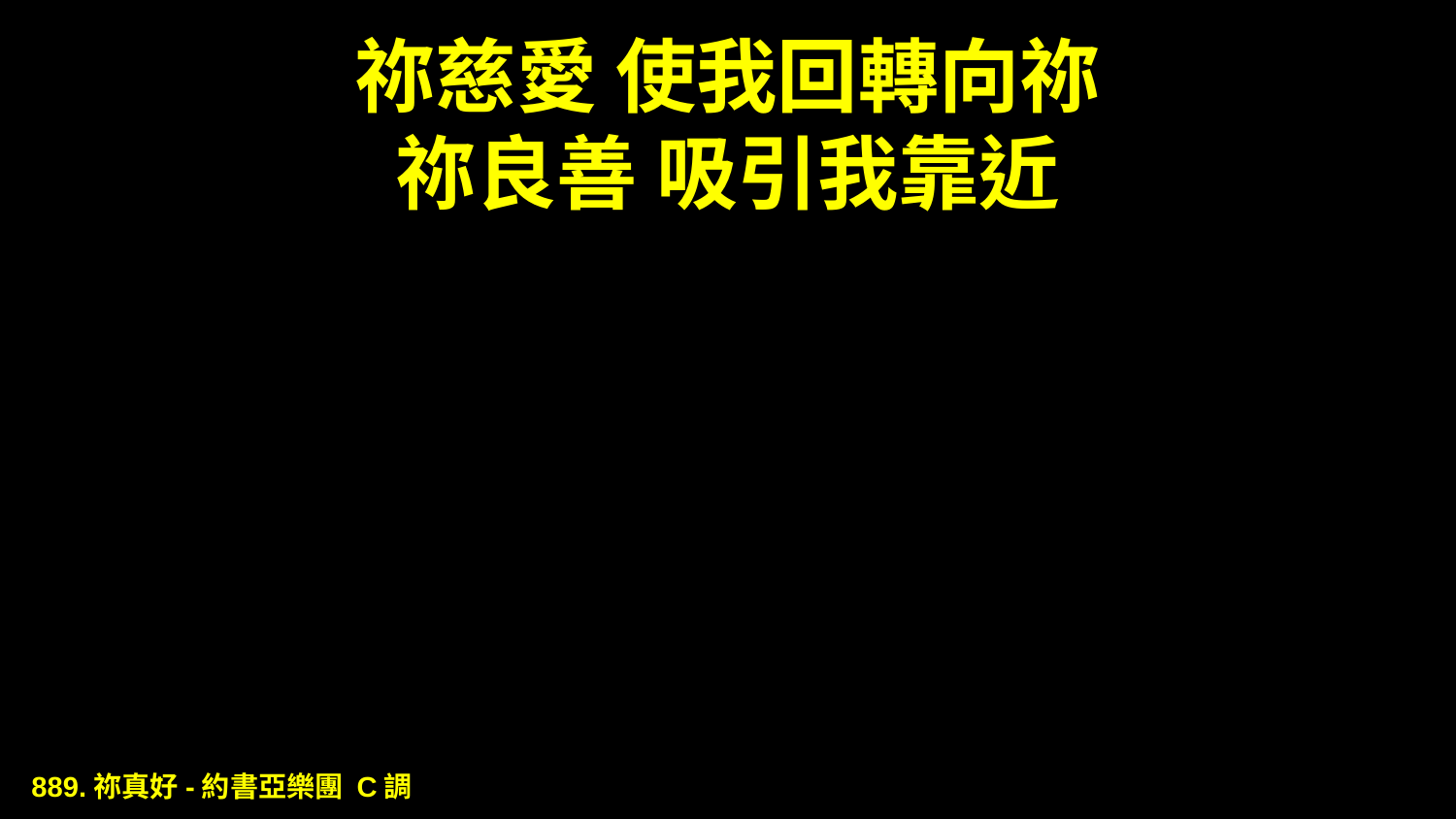

# 祢慈愛 使我回轉向祢 祢良善 吸引我靠近
889.祢真好-約書亞樂團 C調